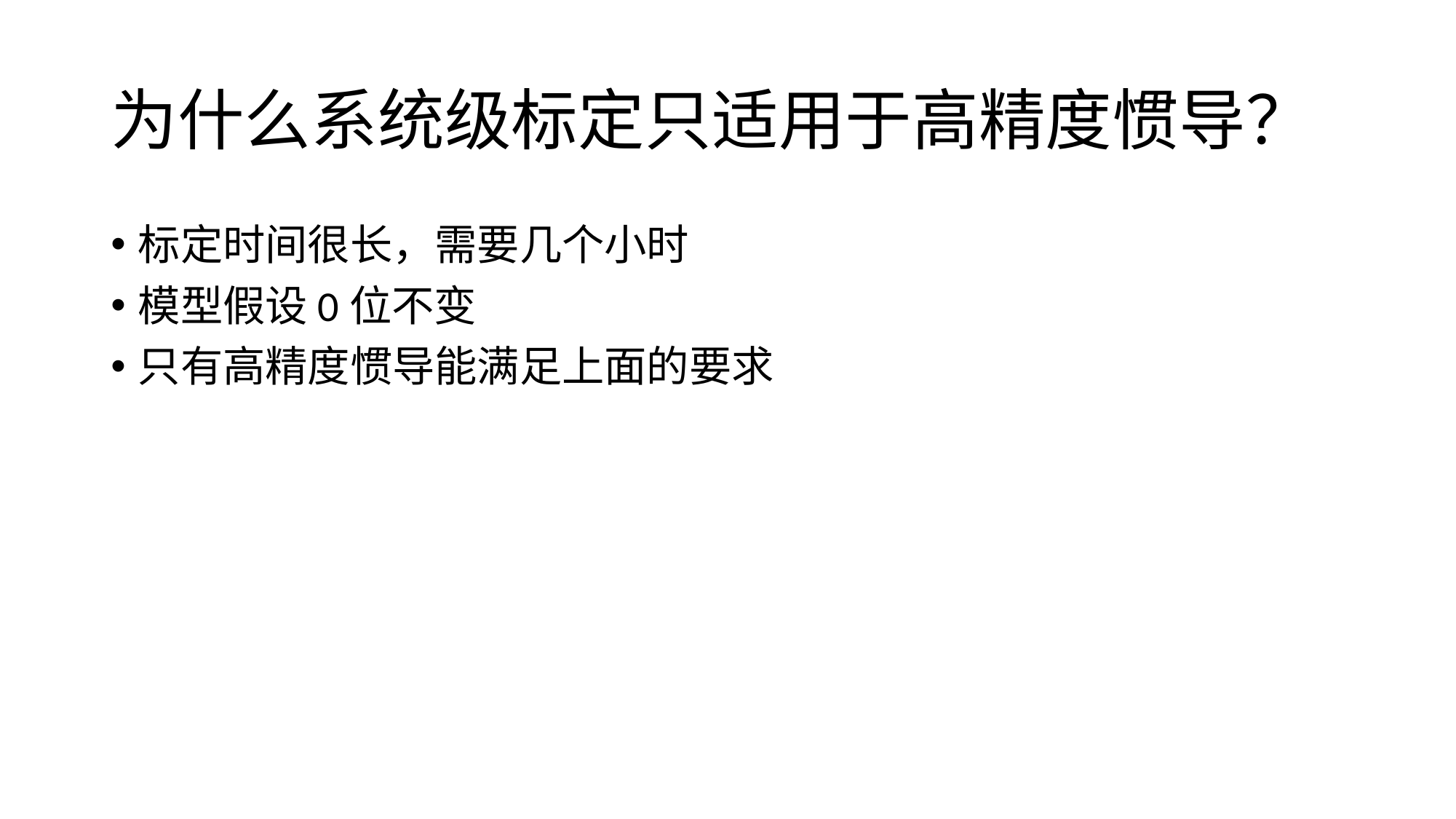

# 为什么系统级标定只适用于高精度惯导？
标定时间很长，需要几个小时
模型假设0位不变
只有高精度惯导能满足上面的要求